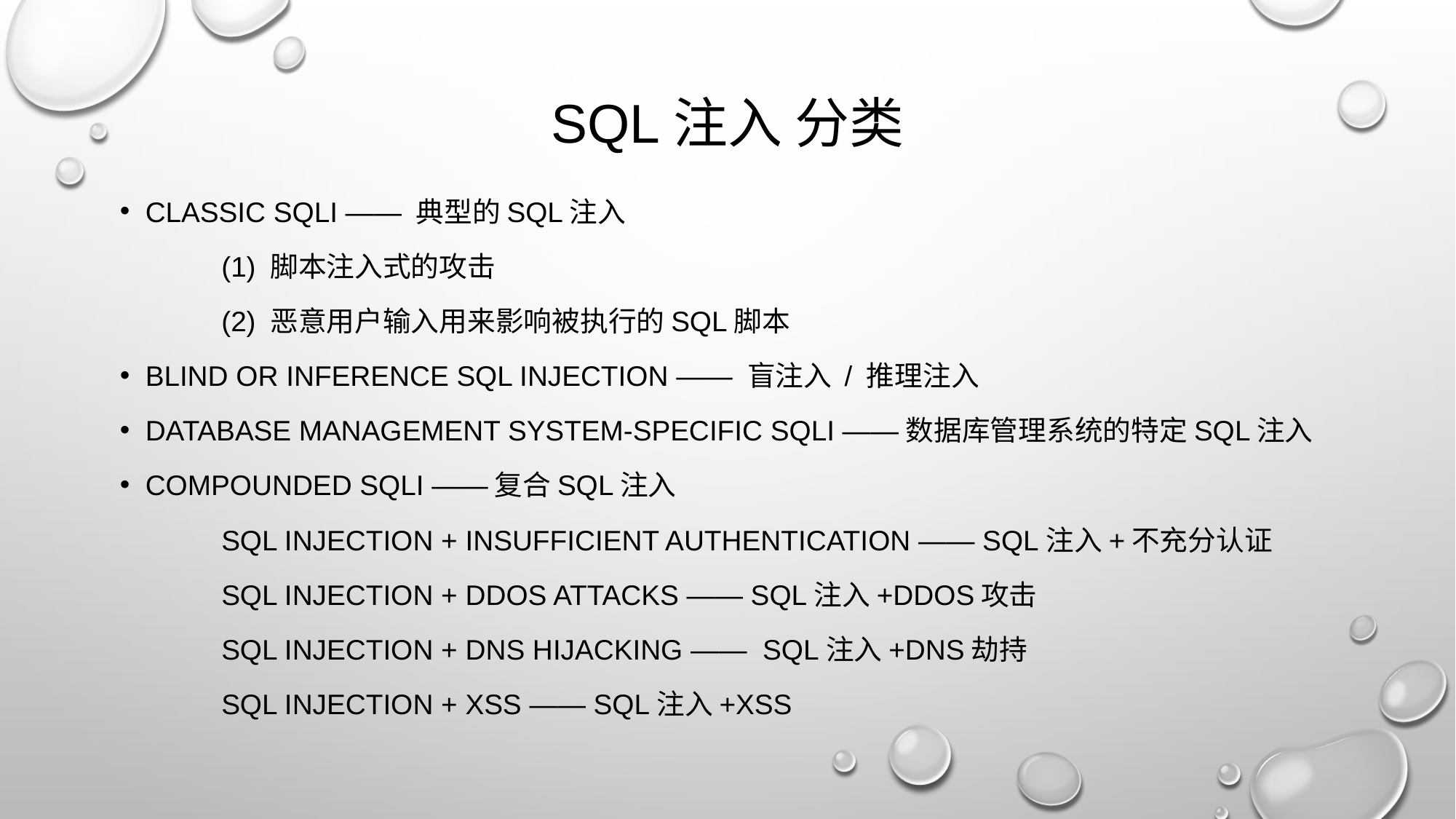

# SQL注入 分类
Classic SQLI —— 典型的SQL注入
	(1) 脚本注入式的攻击
	(2) 恶意用户输入用来影响被执行的SQL脚本
Blind or Inference SQL injection —— 盲注入 / 推理注入
Database management system-specific SQLI ——数据库管理系统的特定SQL注入
Compounded SQLI ——复合SQL注入
	SQL injection + insufficient authentication —— SQL注入+不充分认证
	SQL injection + DDoS attacks —— SQL注入+DDoS攻击
	SQL injection + DNS hijacking ——  SQL注入+DNS劫持
	SQL injection + XSS —— SQL注入+XSS